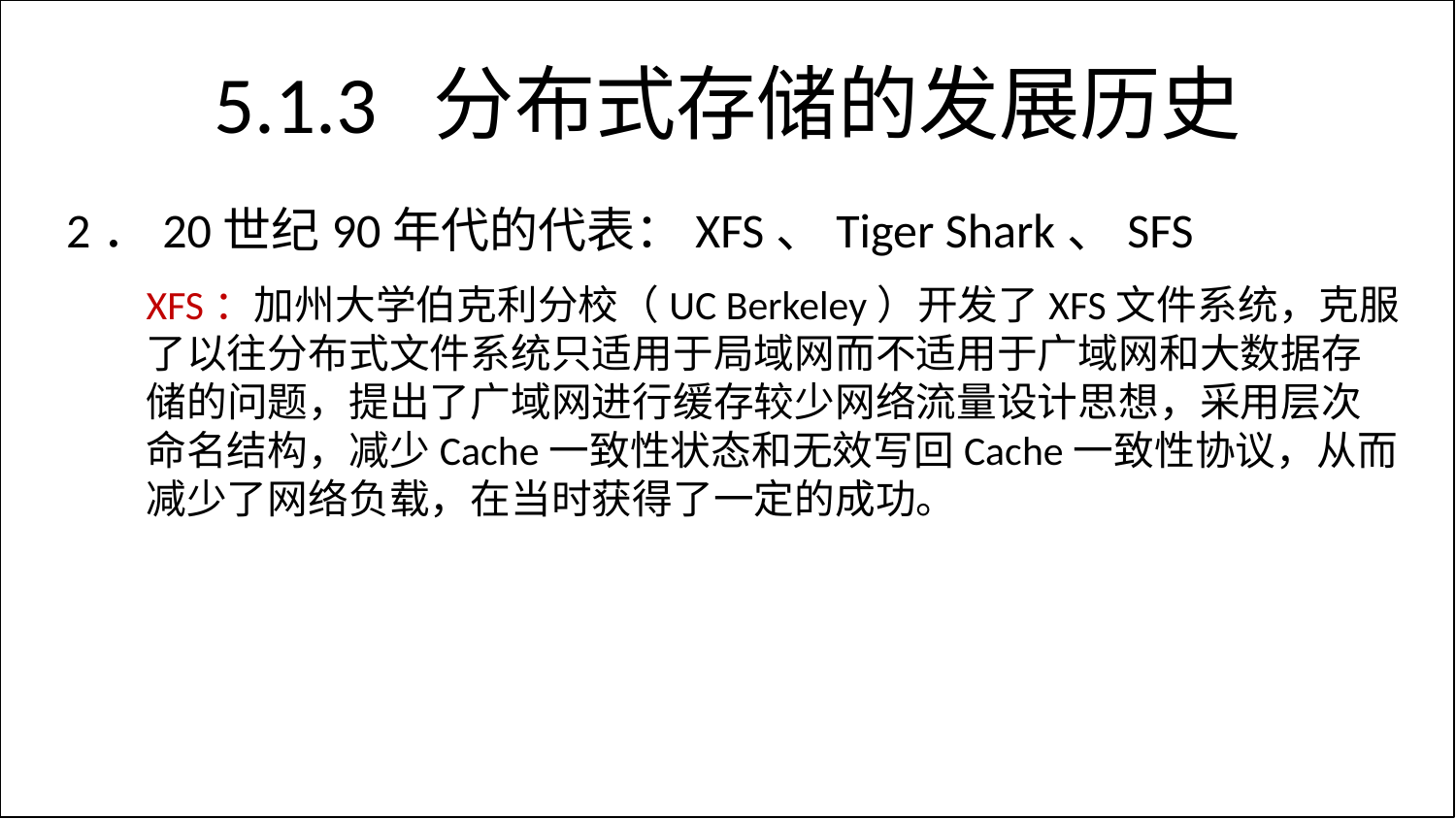

5.1.3  分布式存储的发展历史
2．20世纪90年代的代表：XFS、Tiger Shark、SFS

XFS：加州大学伯克利分校（UC Berkeley）开发了XFS文件系统，克服了以往分布式文件系统只适用于局域网而不适用于广域网和大数据存储的问题，提出了广域网进行缓存较少网络流量设计思想，采用层次命名结构，减少Cache一致性状态和无效写回Cache一致性协议，从而减少了网络负载，在当时获得了一定的成功。